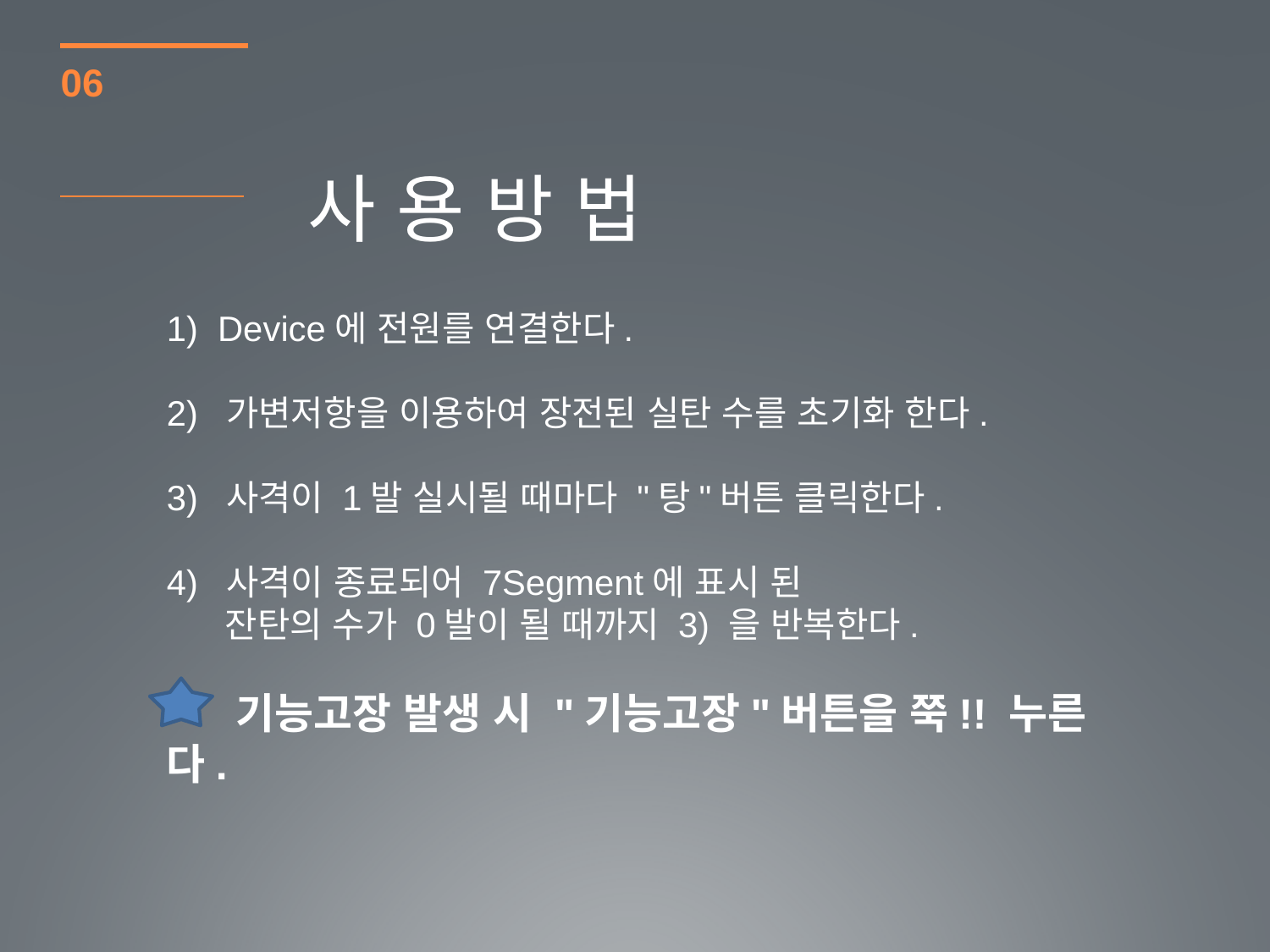

06
사 용 방 법
1)  Device에 전원를 연결한다.

2)  가변저항을 이용하여 장전된 실탄 수를 초기화 한다.

3)  사격이 1발 실시될 때마다 "탕"버튼 클릭한다.

4)  사격이 종료되어 7Segment에 표시 된
     잔탄의 수가 0발이 될 때까지 3) 을 반복한다.

     기능고장 발생 시 "기능고장"버튼을 쭉!! 누른다.